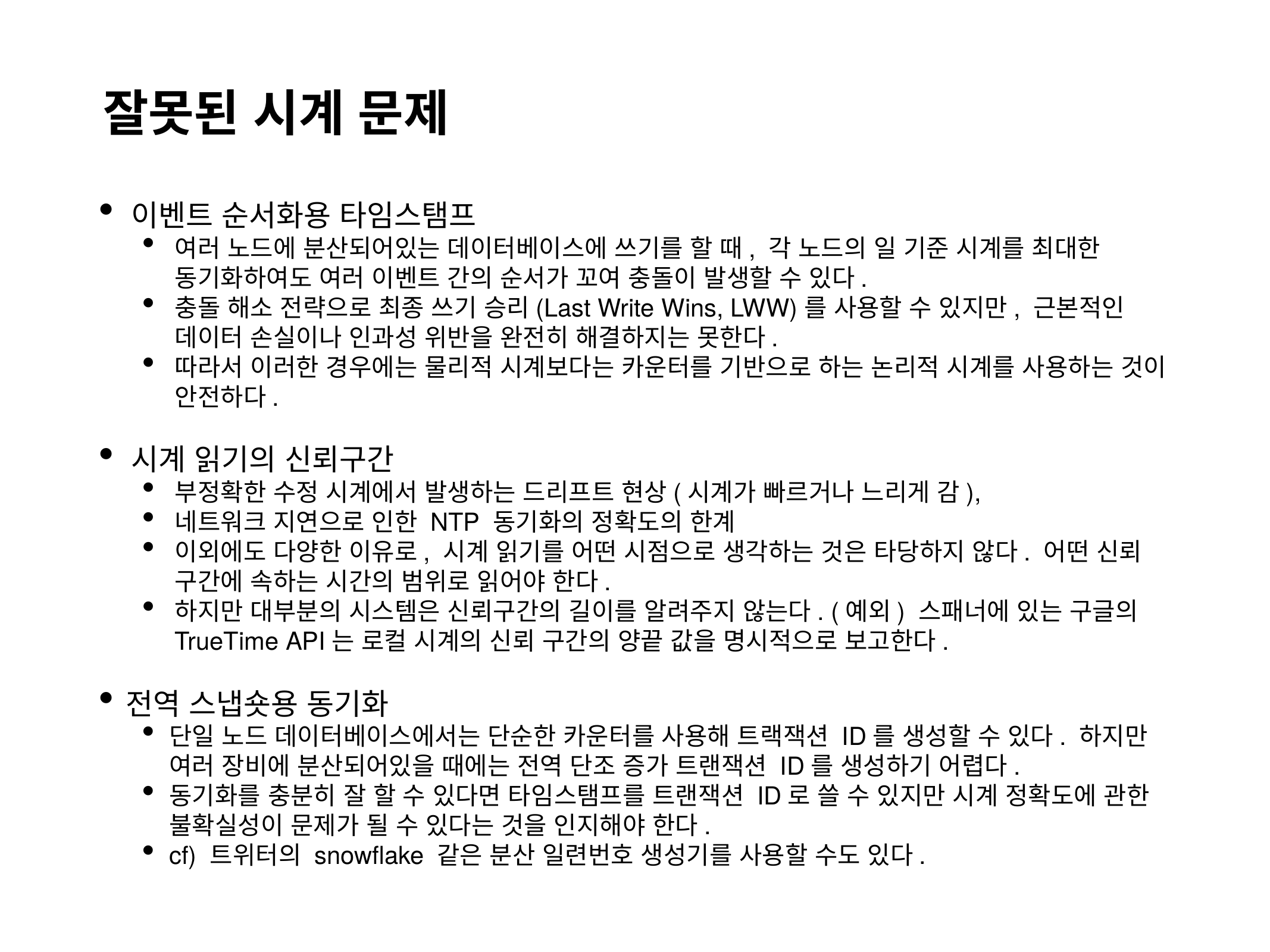

잘못된 시계 문제
이벤트 순서화용 타임스탬프
여러 노드에 분산되어있는 데이터베이스에 쓰기를 할 때, 각 노드의 일 기준 시계를 최대한 동기화하여도 여러 이벤트 간의 순서가 꼬여 충돌이 발생할 수 있다.
충돌 해소 전략으로 최종 쓰기 승리(Last Write Wins, LWW)를 사용할 수 있지만, 근본적인 데이터 손실이나 인과성 위반을 완전히 해결하지는 못한다.
따라서 이러한 경우에는 물리적 시계보다는 카운터를 기반으로 하는 논리적 시계를 사용하는 것이 안전하다.

시계 읽기의 신뢰구간
부정확한 수정 시계에서 발생하는 드리프트 현상(시계가 빠르거나 느리게 감),
네트워크 지연으로 인한 NTP 동기화의 정확도의 한계
이외에도 다양한 이유로, 시계 읽기를 어떤 시점으로 생각하는 것은 타당하지 않다. 어떤 신뢰 구간에 속하는 시간의 범위로 읽어야 한다.
하지만 대부분의 시스템은 신뢰구간의 길이를 알려주지 않는다. (예외) 스패너에 있는 구글의 TrueTime API는 로컬 시계의 신뢰 구간의 양끝 값을 명시적으로 보고한다.

전역 스냅숏용 동기화
단일 노드 데이터베이스에서는 단순한 카운터를 사용해 트랙잭션 ID를 생성할 수 있다. 하지만 여러 장비에 분산되어있을 때에는 전역 단조 증가 트랜잭션 ID를 생성하기 어렵다.
동기화를 충분히 잘 할 수 있다면 타임스탬프를 트랜잭션 ID로 쓸 수 있지만 시계 정확도에 관한 불확실성이 문제가 될 수 있다는 것을 인지해야 한다.
cf) 트위터의 snowflake 같은 분산 일련번호 생성기를 사용할 수도 있다.